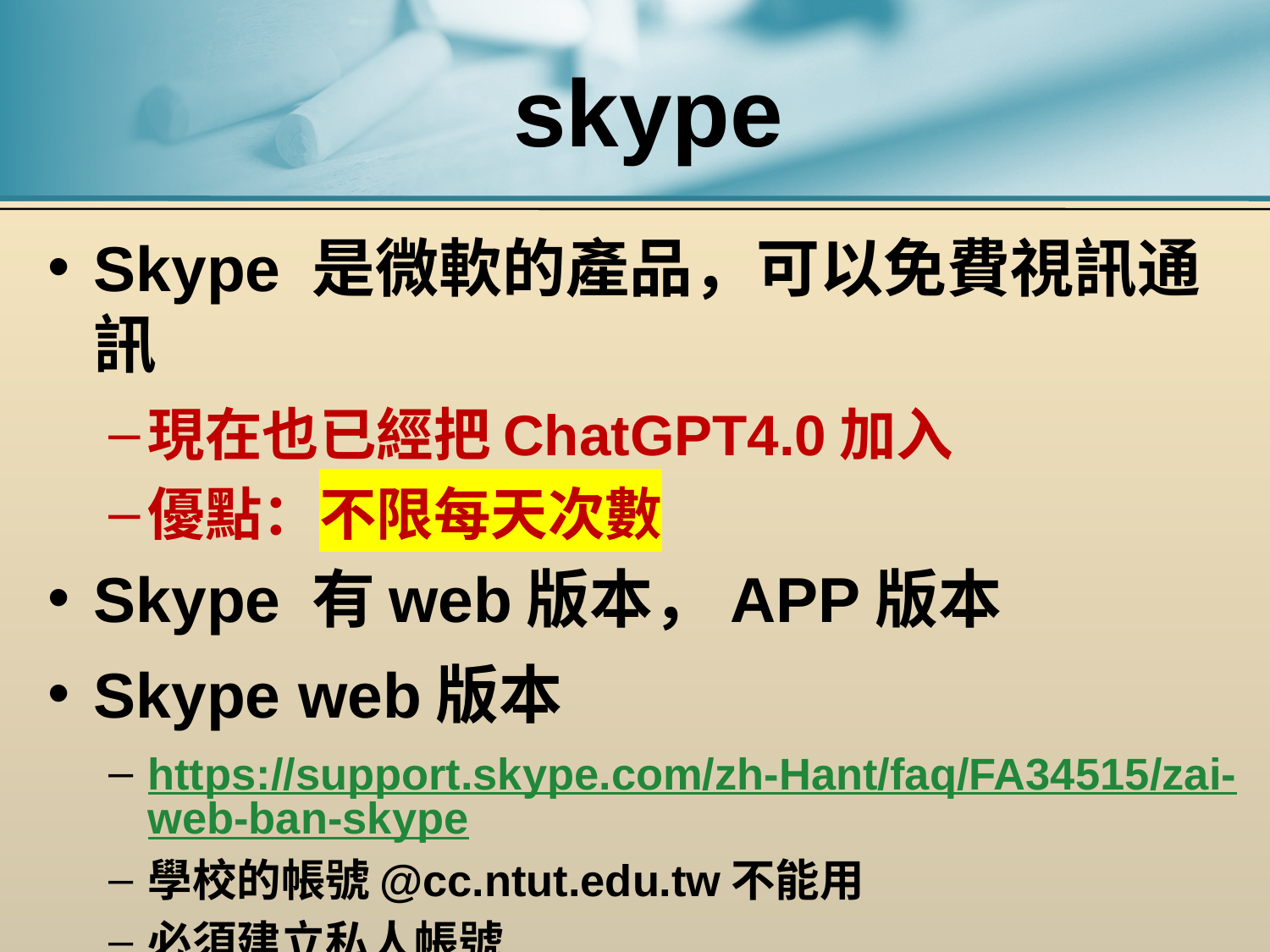

# skype
Skype 是微軟的產品，可以免費視訊通訊
現在也已經把ChatGPT4.0加入
優點：不限每天次數
Skype 有web版本，APP版本
Skype web版本
https://support.skype.com/zh-Hant/faq/FA34515/zai-web-ban-skype
學校的帳號@cc.ntut.edu.tw不能用
必須建立私人帳號